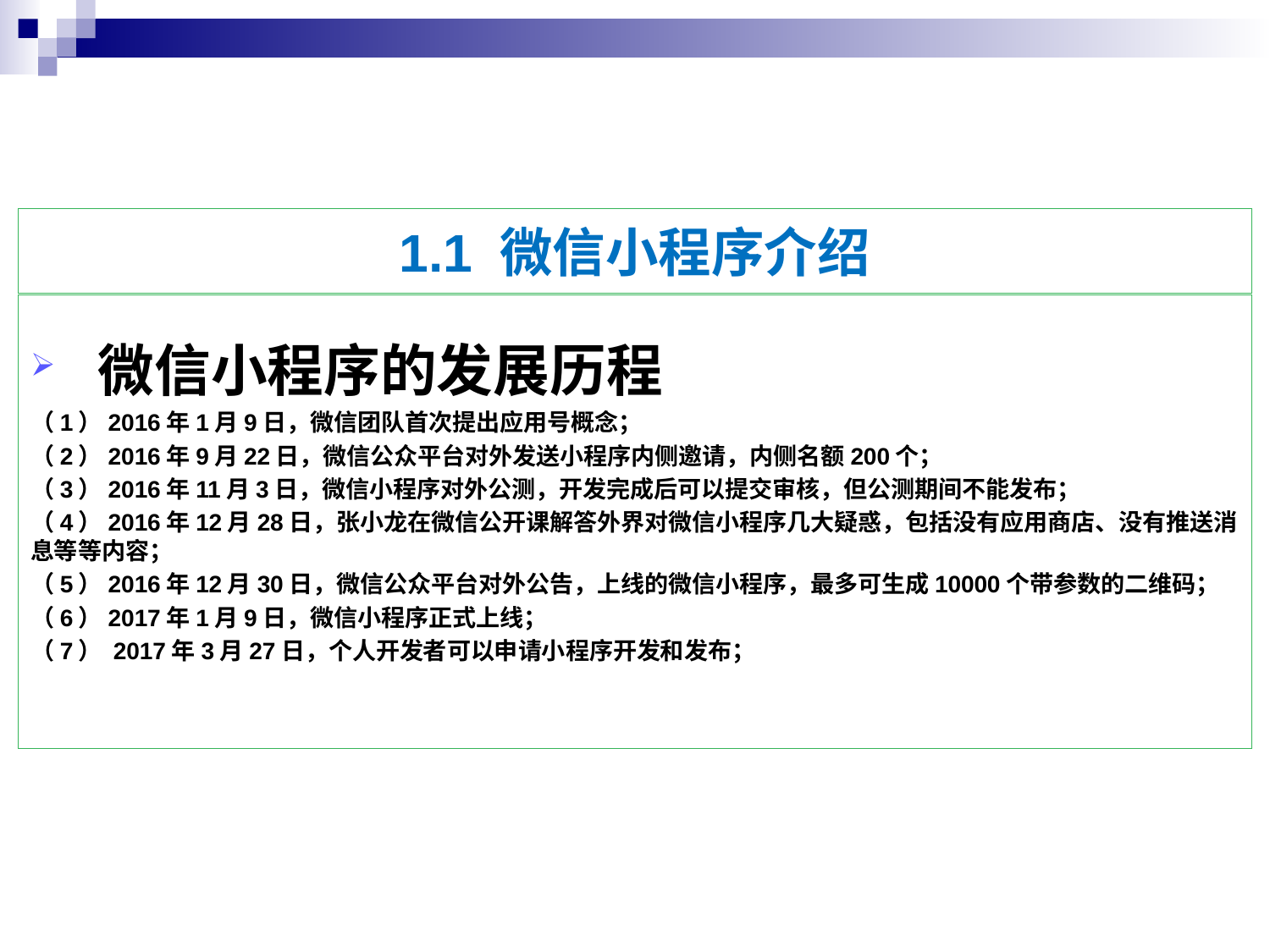

第1章 认识微信小程序

# 1.1 微信小程序介绍
 微信小程序的发展历程
（1）2016年1月9日，微信团队首次提出应用号概念；
（2）2016年9月22日，微信公众平台对外发送小程序内侧邀请，内侧名额200个；
（3）2016年11月3日，微信小程序对外公测，开发完成后可以提交审核，但公测期间不能发布；
（4）2016年12月28日，张小龙在微信公开课解答外界对微信小程序几大疑惑，包括没有应用商店、没有推送消息等等内容；
（5）2016年12月30日，微信公众平台对外公告，上线的微信小程序，最多可生成10000个带参数的二维码；
（6）2017年1月9日，微信小程序正式上线；
（7） 2017年3月27日，个人开发者可以申请小程序开发和发布；

微信小程序简明开发教程